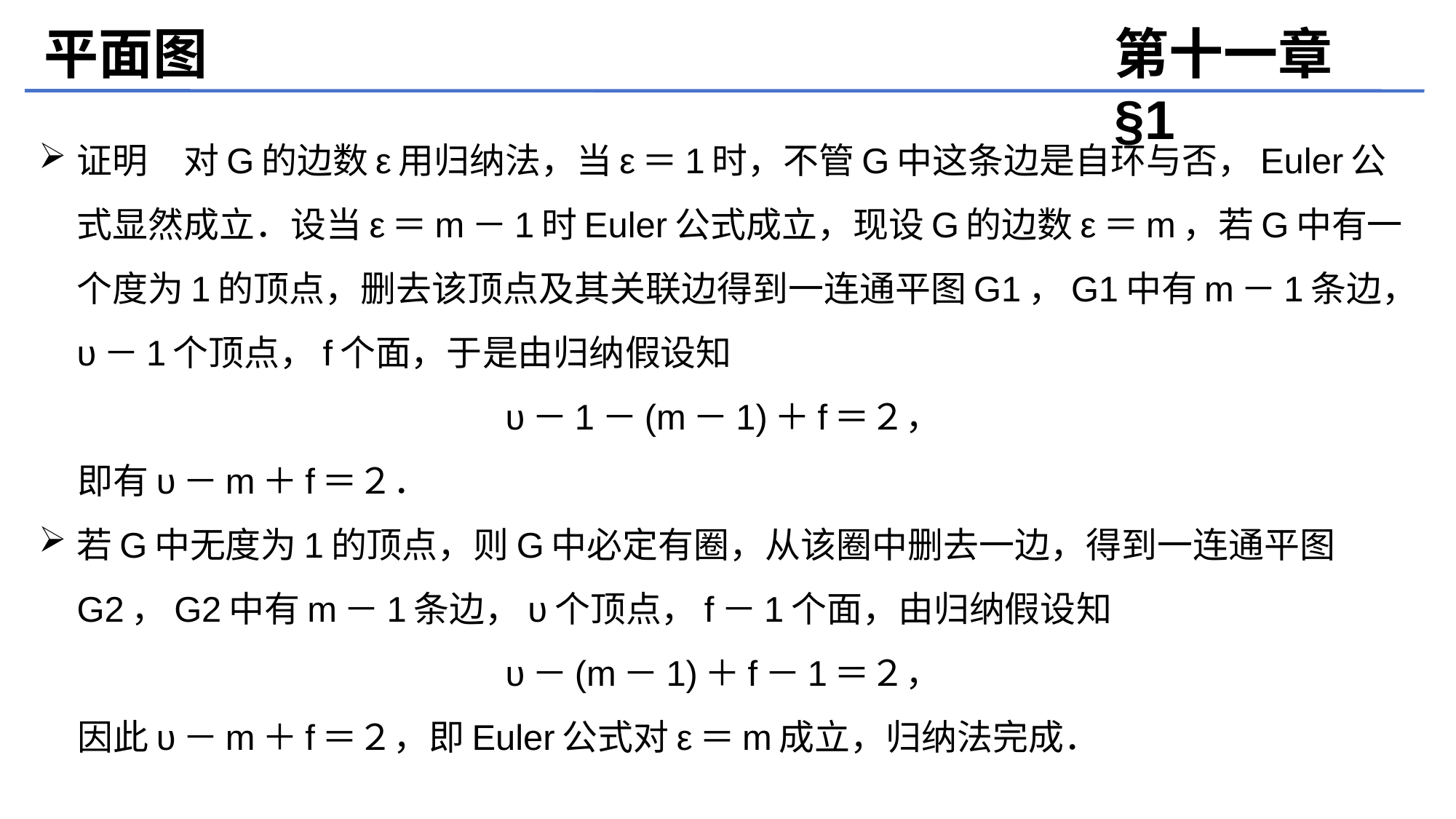

平面图
第十一章 §1
证明　对G的边数ε用归纳法，当ε＝1时，不管G中这条边是自环与否，Euler公式显然成立．设当ε＝m－1时Euler公式成立，现设G的边数ε＝m，若G中有一个度为1的顶点，删去该顶点及其关联边得到一连通平图G1，G1中有m－1条边，υ－1个顶点，f个面，于是由归纳假设知
υ－1－(m－1)＋f＝２，
    即有υ－m＋f＝２．
若G中无度为1的顶点，则G中必定有圈，从该圈中删去一边，得到一连通平图G2，G2中有m－1条边，υ个顶点，f－1个面，由归纳假设知
υ－(m－1)＋f－1＝２，
    因此υ－m＋f＝２，即Euler公式对ε＝m成立，归纳法完成．